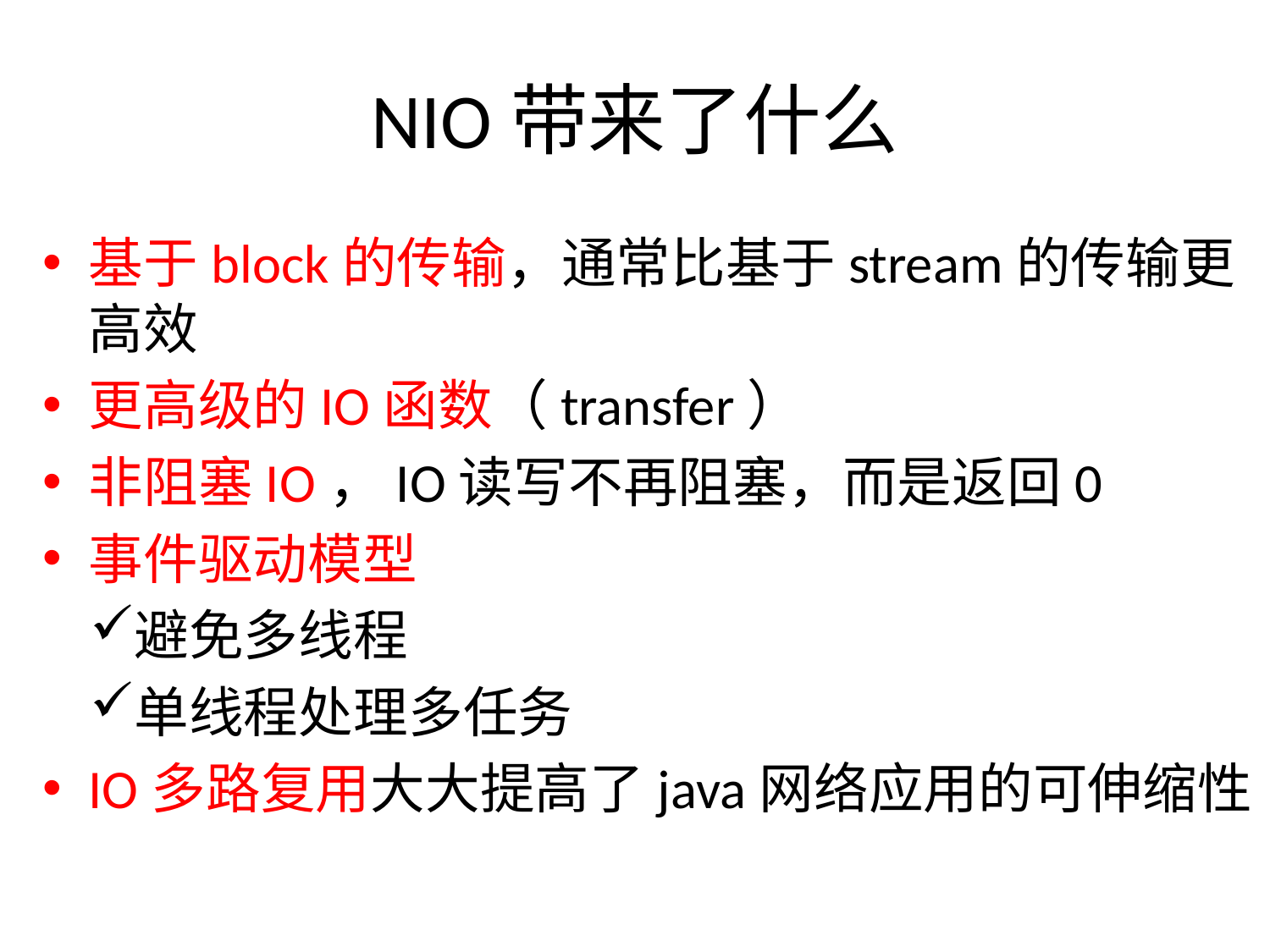

# NIO带来了什么
基于block的传输，通常比基于stream的传输更高效
更高级的IO函数（transfer）
非阻塞IO，IO读写不再阻塞，而是返回0
事件驱动模型
避免多线程
单线程处理多任务
IO多路复用大大提高了java网络应用的可伸缩性